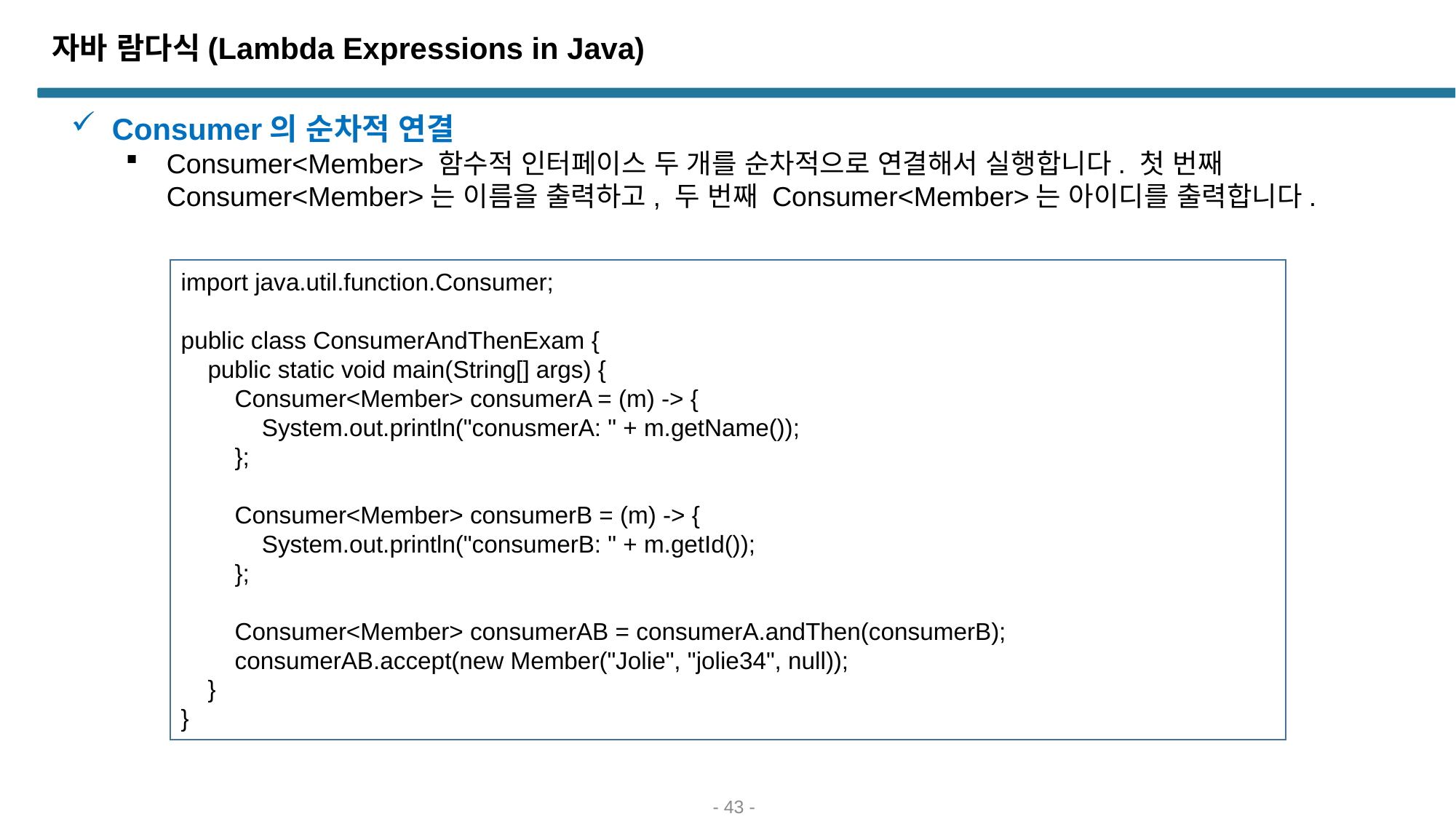

# 자바 람다식(Lambda Expressions in Java)
Consumer의 순차적 연결
Consumer<Member> 함수적 인터페이스 두 개를 순차적으로 연결해서 실행합니다. 첫 번째 Consumer<Member>는 이름을 출력하고, 두 번째 Consumer<Member>는 아이디를 출력합니다.
import java.util.function.Consumer;

public class ConsumerAndThenExam {
    public static void main(String[] args) {
        Consumer<Member> consumerA = (m) -> {
            System.out.println("conusmerA: " + m.getName());
        };

        Consumer<Member> consumerB = (m) -> {
            System.out.println("consumerB: " + m.getId());
        };

        Consumer<Member> consumerAB = consumerA.andThen(consumerB);
        consumerAB.accept(new Member("Jolie", "jolie34", null));
    }
}
- 43 -